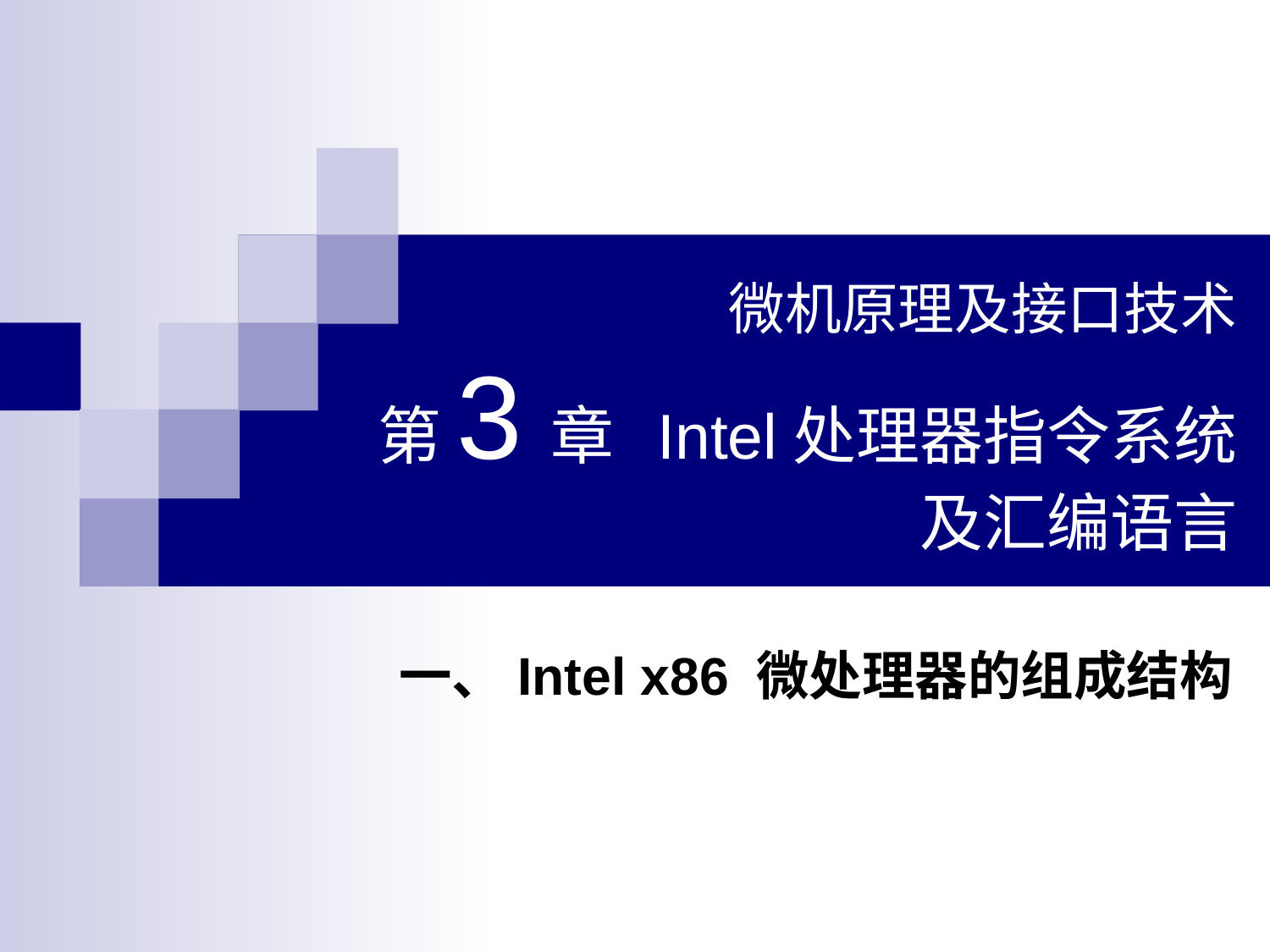

微机原理及接口技术
第3章  Intel处理器指令系统及汇编语言
一、Intel x86 微处理器的组成结构